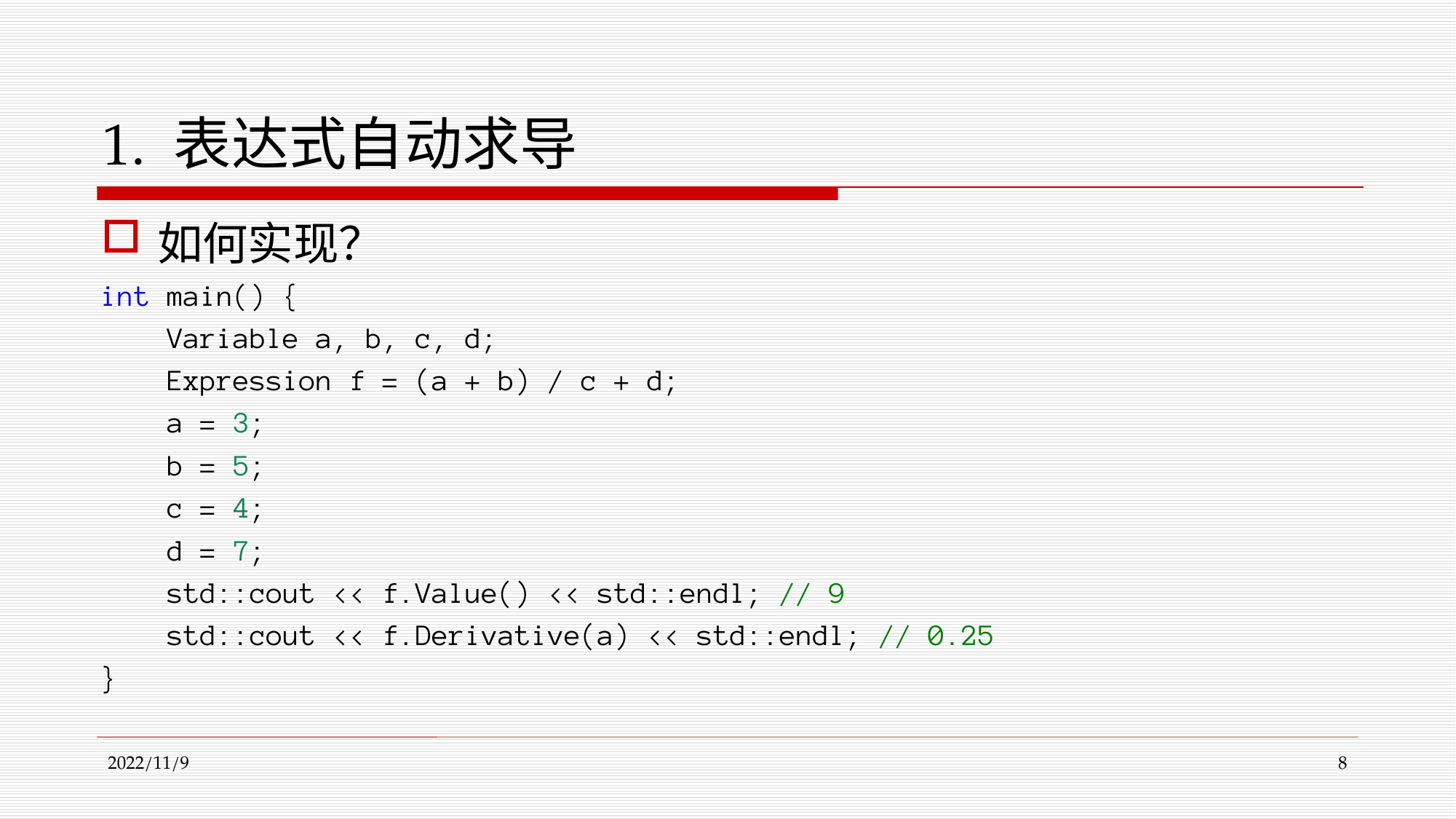

# 1. 表达式自动求导
如何实现？
int main() {
    Variable a, b, c, d;
    Expression f = (a + b) / c + d;
    a = 3;
    b = 5;
    c = 4;
    d = 7;
    std::cout << f.Value() << std::endl; // 9
    std::cout << f.Derivative(a) << std::endl; // 0.25
}

2022/11/9
8